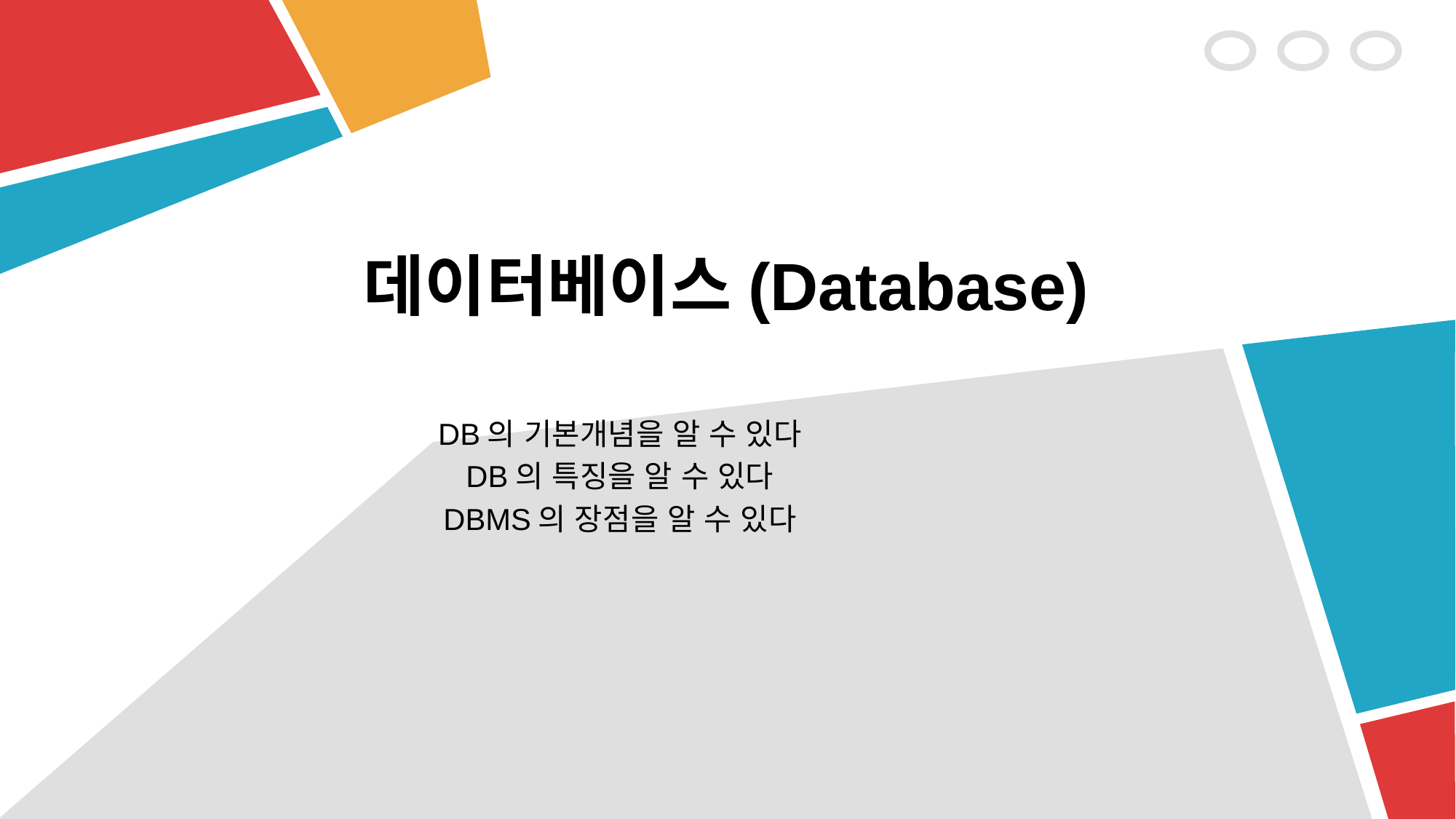

# 데이터베이스(Database)
DB의 기본개념을 알 수 있다
DB의 특징을 알 수 있다
DBMS의 장점을 알 수 있다